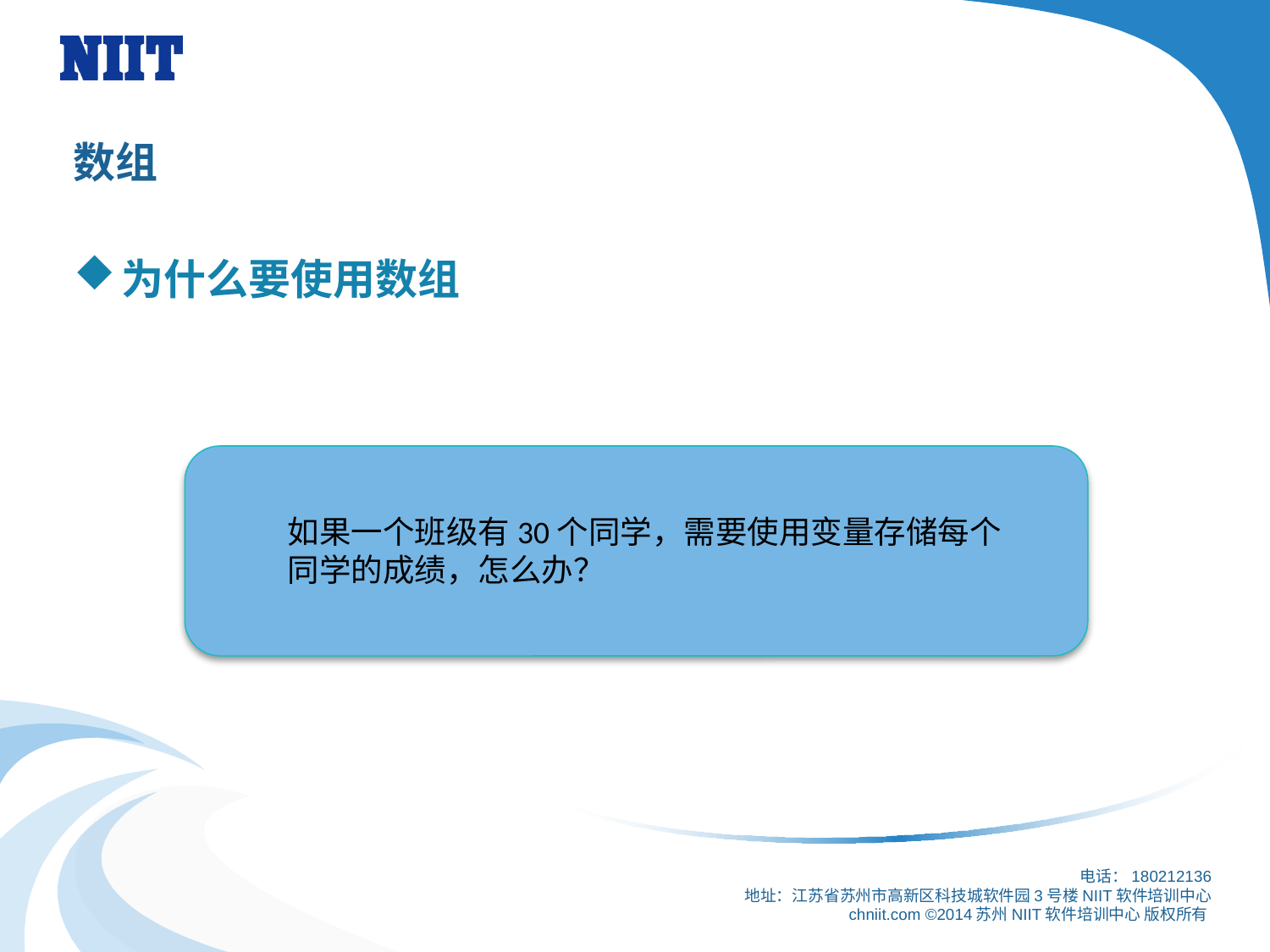

# 数组
为什么要使用数组

如果一个班级有30个同学，需要使用变量存储每个同学的成绩，怎么办？